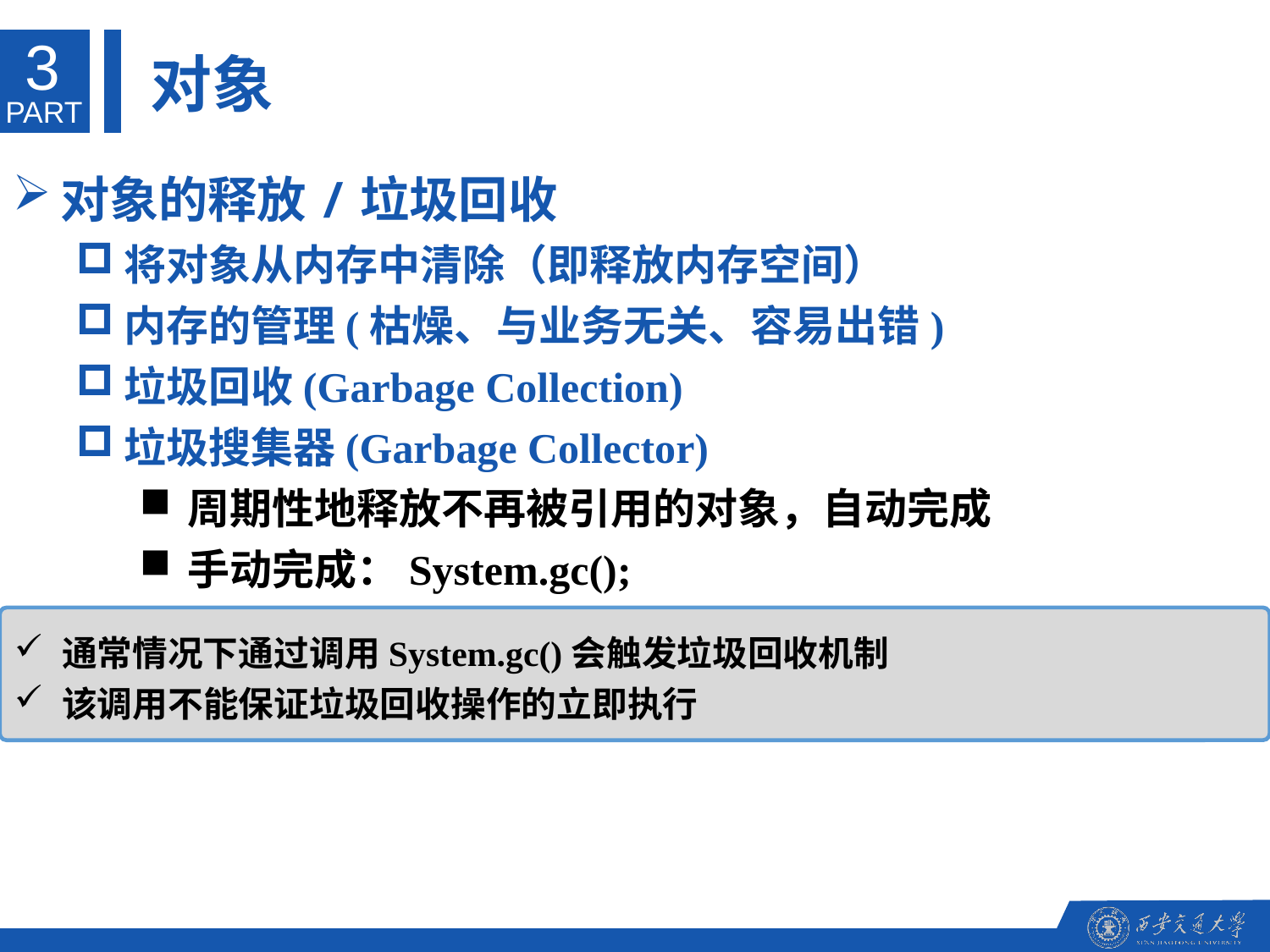

3
对象
PART
对象的释放/垃圾回收
将对象从内存中清除（即释放内存空间）
内存的管理(枯燥、与业务无关、容易出错)
垃圾回收(Garbage Collection)
垃圾搜集器(Garbage Collector)
周期性地释放不再被引用的对象，自动完成
手动完成：System.gc();

通常情况下通过调用System.gc()会触发垃圾回收机制
该调用不能保证垃圾回收操作的立即执行